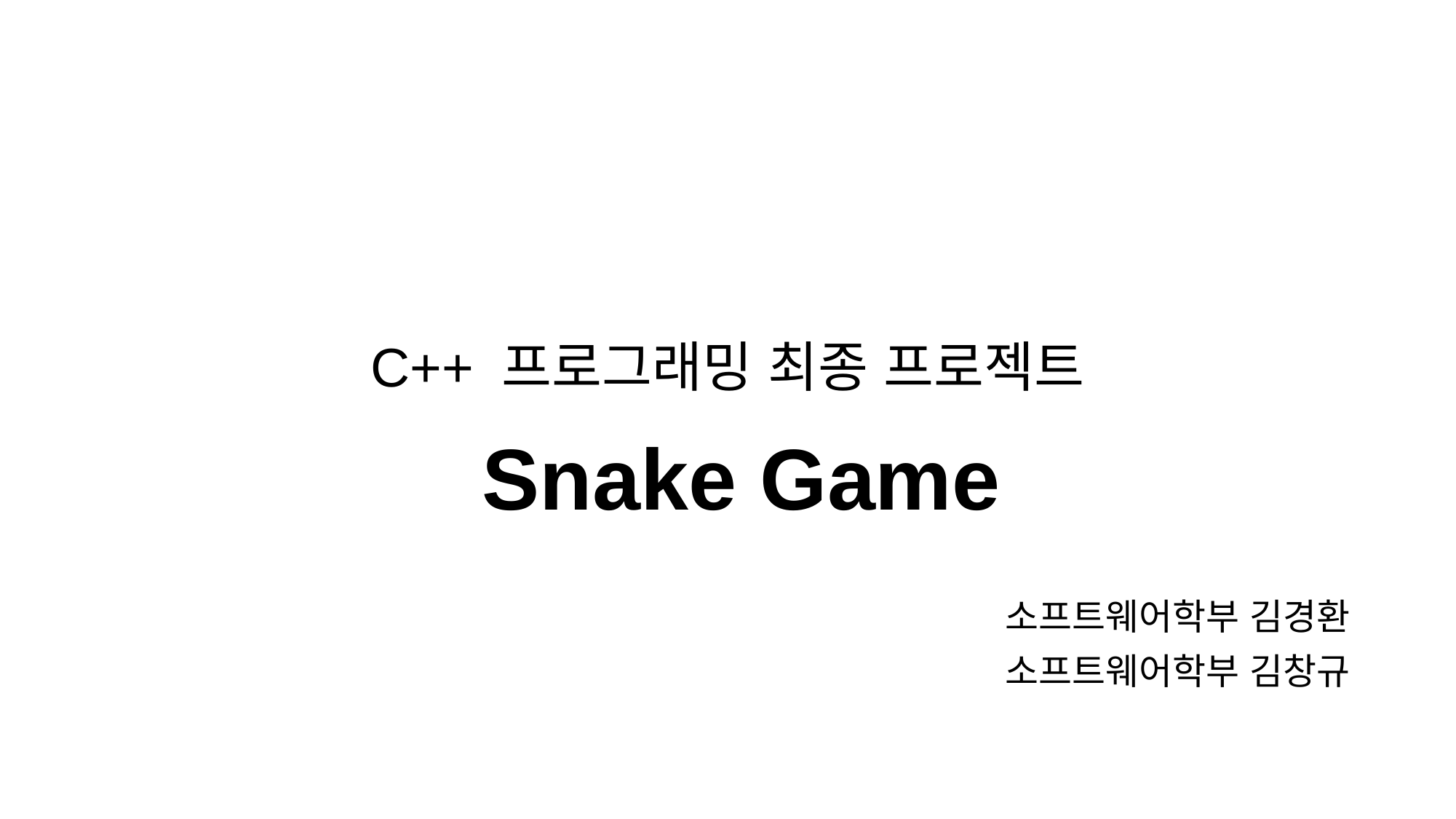

# C++ 프로그래밍 최종 프로젝트
Snake Game

소프트웨어학부 김경환
소프트웨어학부 김창규